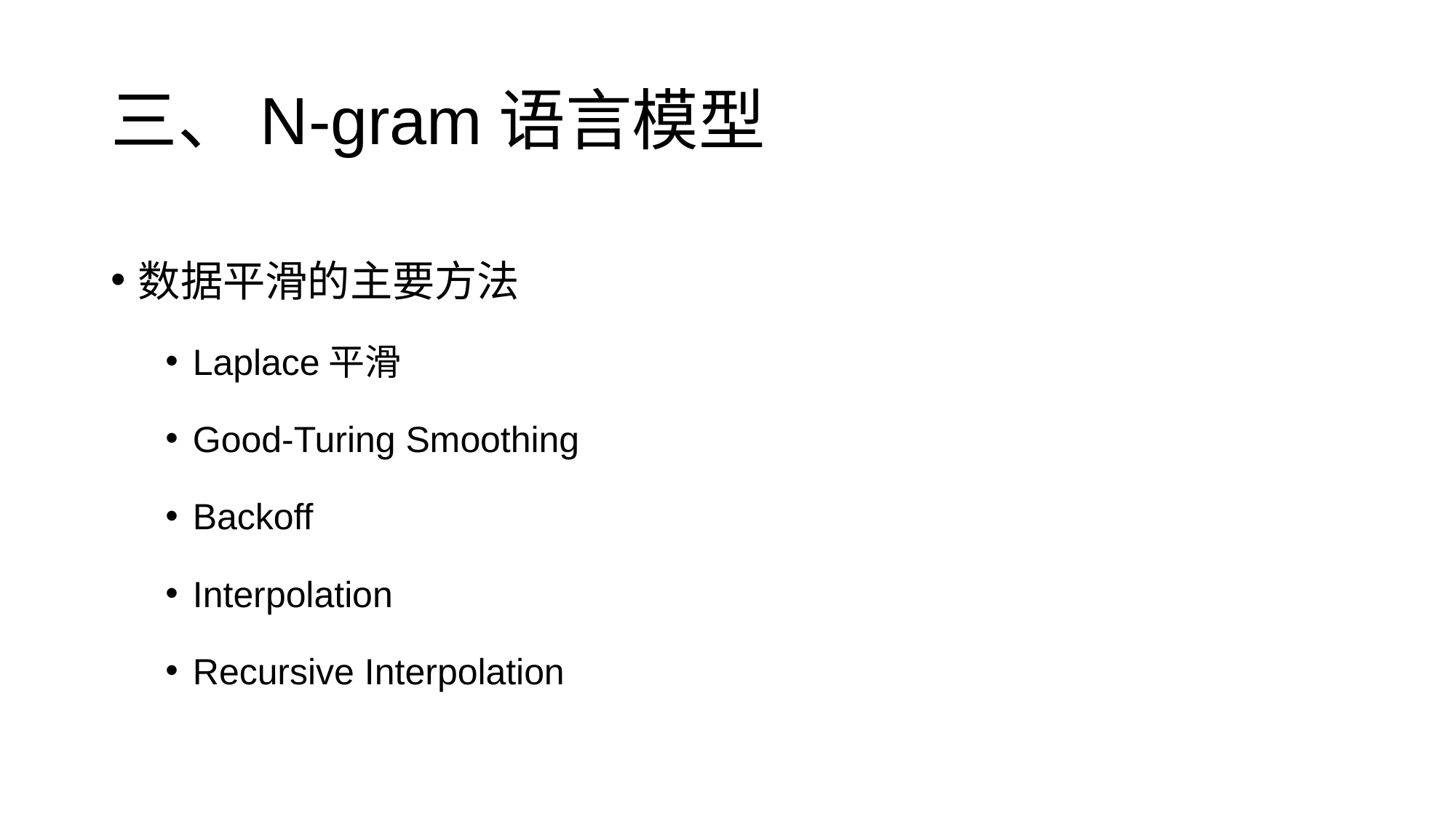

# 三、N-gram语言模型
数据平滑的主要方法
Laplace平滑
Good-Turing Smoothing
Backoff
Interpolation
Recursive Interpolation